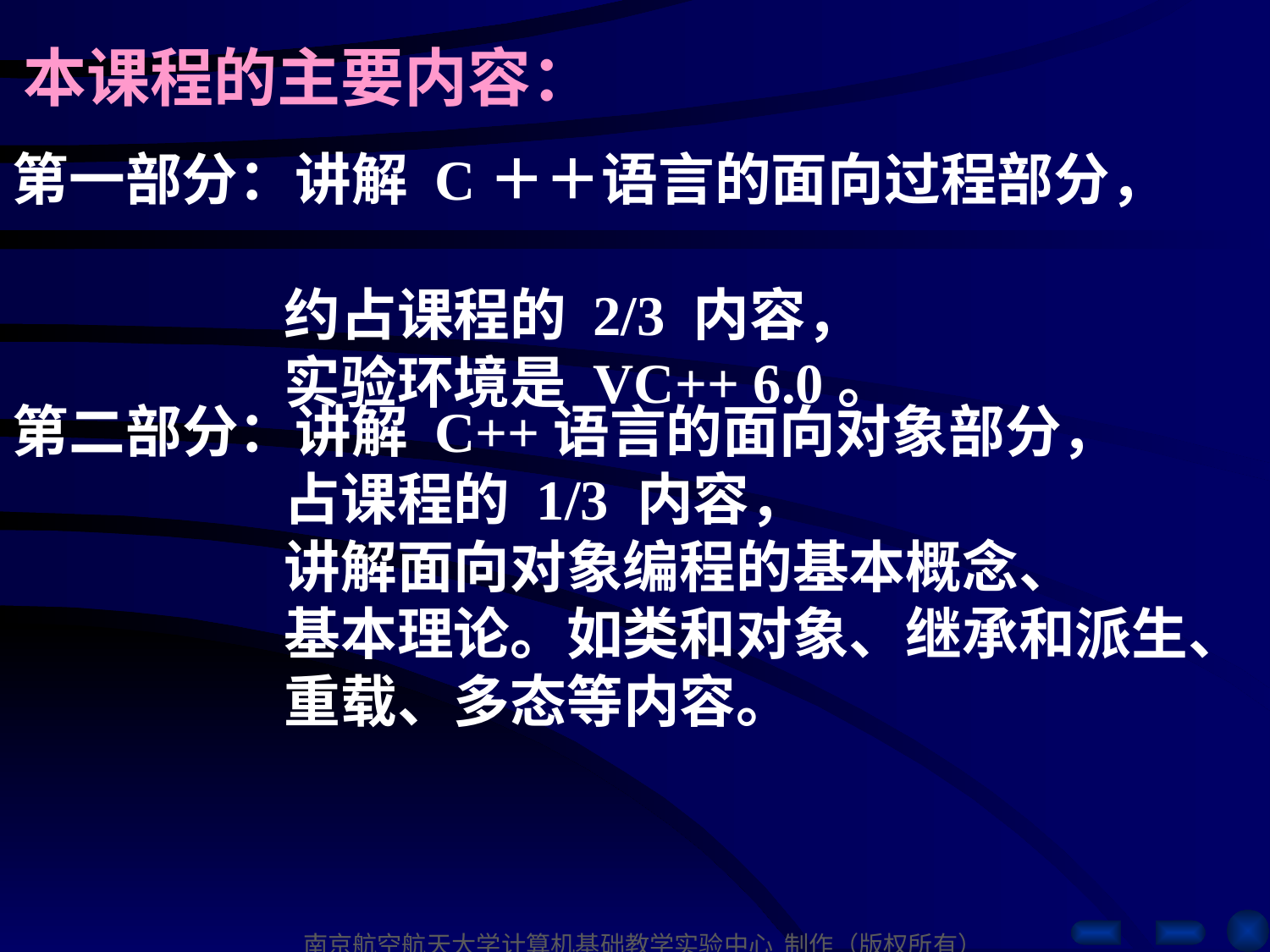

本课程的主要内容：
第一部分：讲解 C＋＋语言的面向过程部分，
                    约占课程的 2/3 内容，
                    实验环境是 VC++ 6.0。
第二部分：讲解 C++语言的面向对象部分，
                    占课程的 1/3 内容，
                    讲解面向对象编程的基本概念、
                    基本理论。如类和对象、继承和派生、
                    重载、多态等内容。